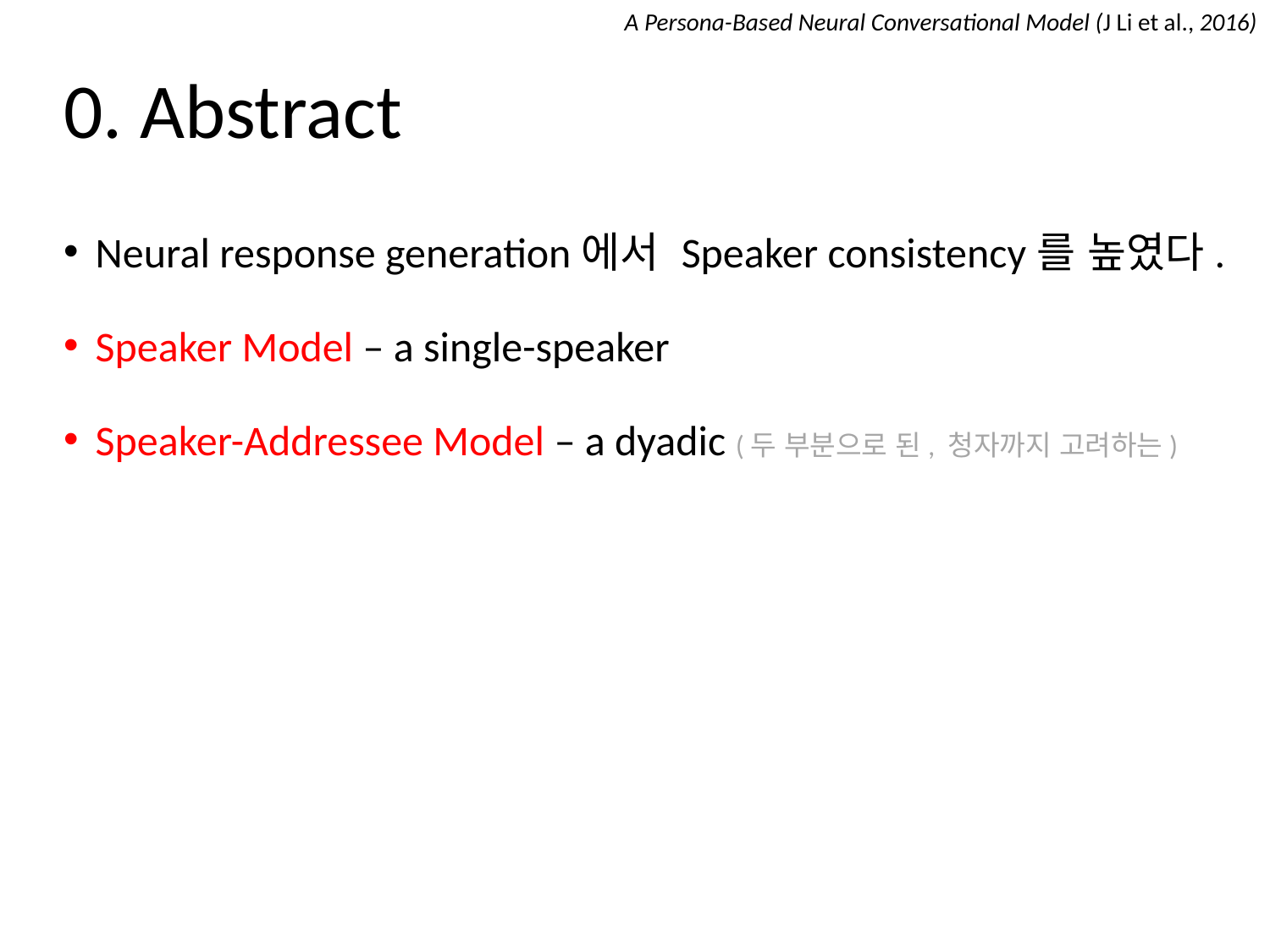

A Persona-Based Neural Conversational Model (J Li et al., 2016)
# 0. Abstract
Neural response generation에서 Speaker consistency를 높였다.
Speaker Model – a single-speaker
Speaker-Addressee Model – a dyadic (두 부분으로 된, 청자까지 고려하는)